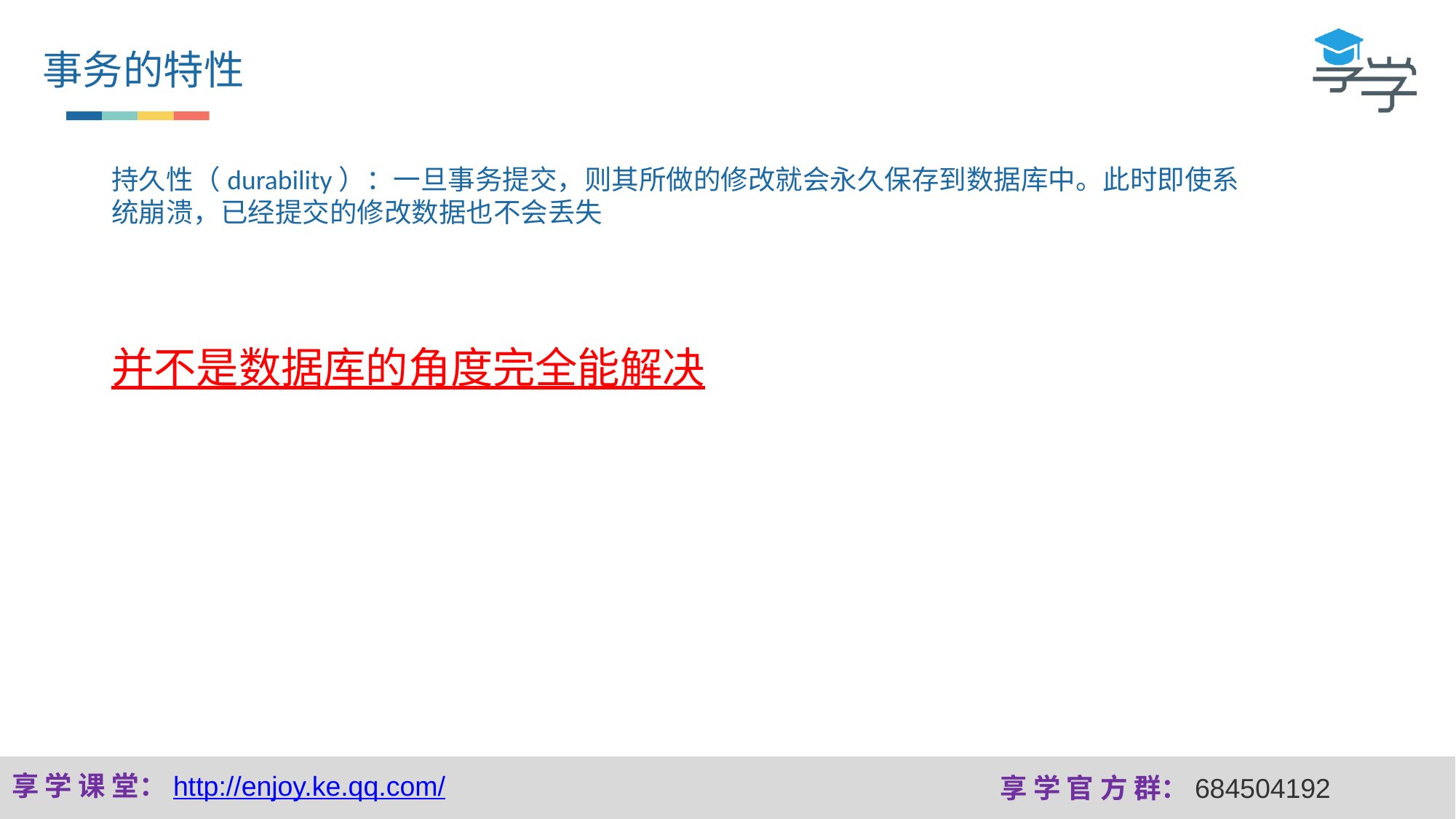

事务的特性

持久性（durability）：一旦事务提交，则其所做的修改就会永久保存到数据库中。此时即使系统崩溃，已经提交的修改数据也不会丢失
并不是数据库的角度完全能解决